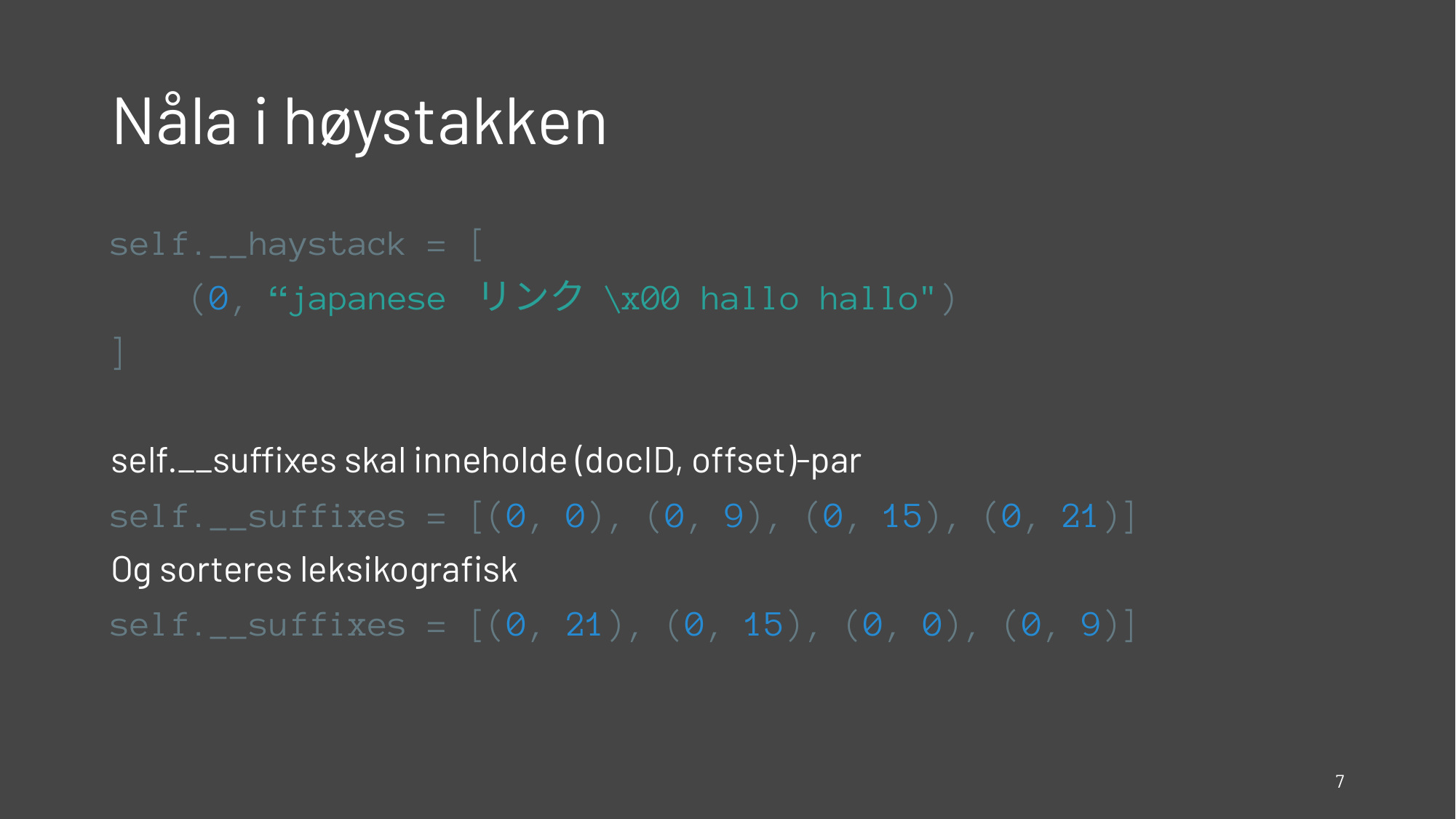

# Nåla i høystakken
self.__haystack = [
    (0, “japanese リンク \x00 hallo hallo")
]

self.__suffixes skal inneholde (docID, offset)-par
self.__suffixes = [(0, 0), (0, 9), (0, 15), (0, 21)]
Og sorteres leksikografisk
self.__suffixes = [(0, 21), (0, 15), (0, 0), (0, 9)]

7